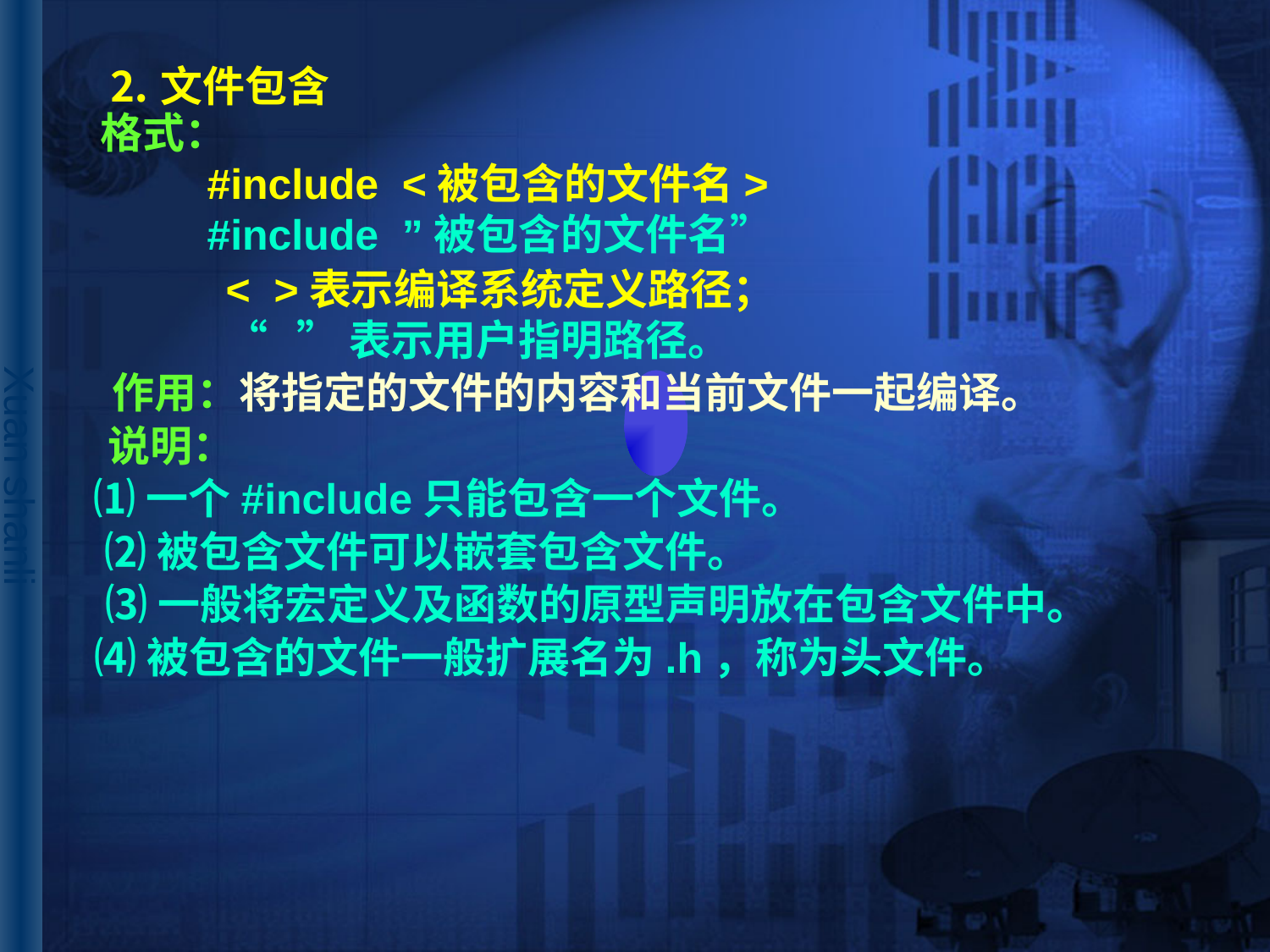

# ⒉文件包含
格式：
         #include  <被包含的文件名>
         #include  ”被包含的文件名”
<  >表示编译系统定义路径；
“   ”表示用户指明路径。
作用：将指定的文件的内容和当前文件一起编译。
说明：
⑴一个#include只能包含一个文件。
⑵被包含文件可以嵌套包含文件。
⑶一般将宏定义及函数的原型声明放在包含文件中。
⑷被包含的文件一般扩展名为.h，称为头文件。